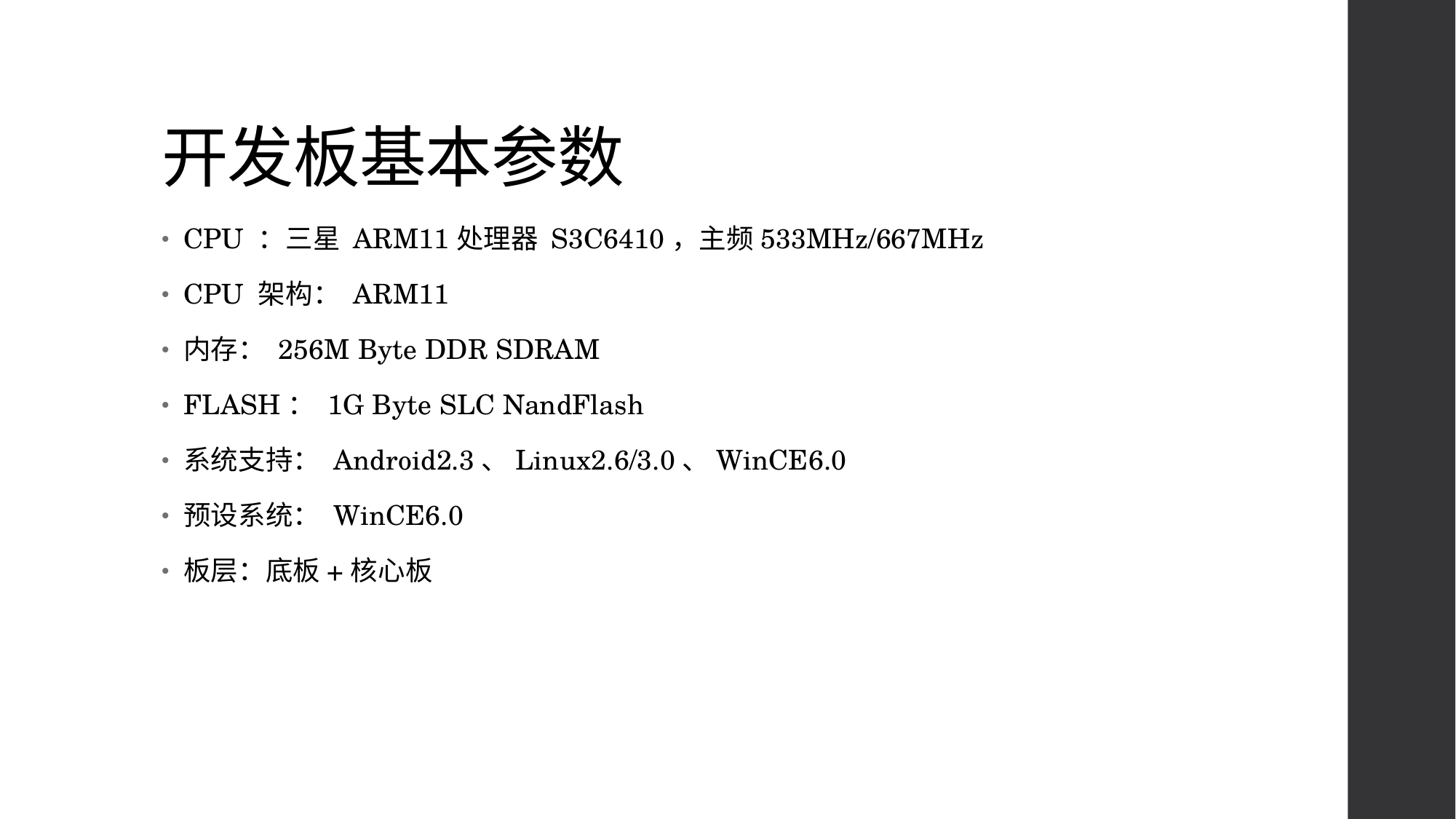

# 开发板基本参数
CPU ：三星 ARM11处理器 S3C6410，主频533MHz/667MHz
CPU 架构： ARM11
内存： 256M Byte DDR SDRAM
FLASH： 1G Byte SLC NandFlash
系统支持： Android2.3、Linux2.6/3.0、WinCE6.0
预设系统： WinCE6.0
板层：底板+核心板